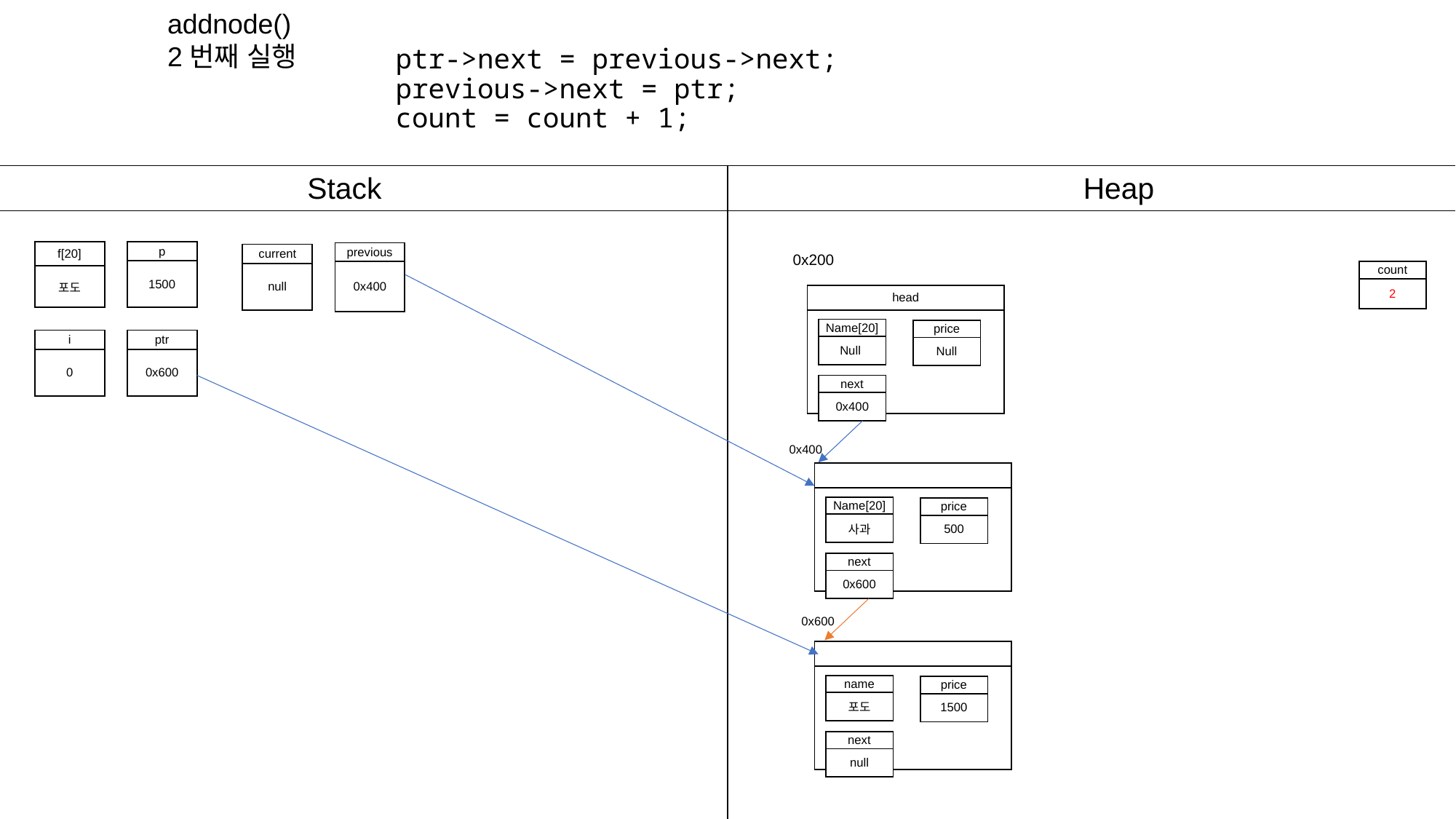

addnode()
2번째 실행
# ptr->next = previous->next; previous->next = ptr; count = count + 1;
| f[20] |
| --- |
| 포도 |
| p |
| --- |
| 1500 |
| previous |
| --- |
| 0x400 |
| current |
| --- |
| null |
0x200
| count |
| --- |
| 2 |
| head |
| --- |
|  |
| Name[20] |
| --- |
| Null |
| price |
| --- |
| Null |
| i |
| --- |
| 0 |
| ptr |
| --- |
| 0x600 |
| next |
| --- |
| 0x400 |
0x400
|  |
| --- |
|  |
| Name[20] |
| --- |
| 사과 |
| price |
| --- |
| 500 |
| next |
| --- |
| 0x600 |
0x600
|  |
| --- |
|  |
| name |
| --- |
| 포도 |
| price |
| --- |
| 1500 |
| next |
| --- |
| null |